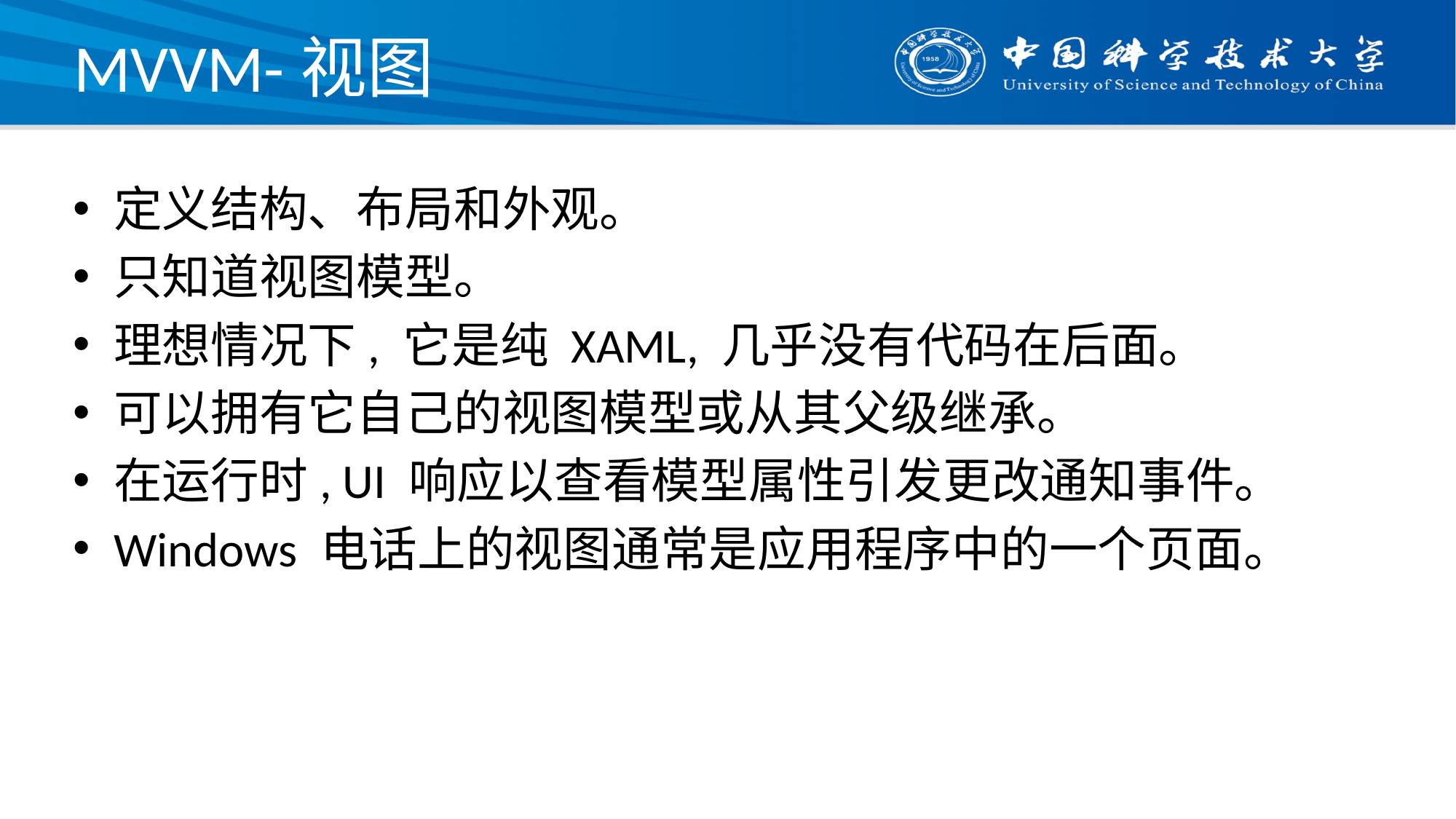

# MVVM-视图
定义结构、布局和外观。
只知道视图模型。
理想情况下, 它是纯 XAML, 几乎没有代码在后面。
可以拥有它自己的视图模型或从其父级继承。
在运行时, UI 响应以查看模型属性引发更改通知事件。
Windows 电话上的视图通常是应用程序中的一个页面。